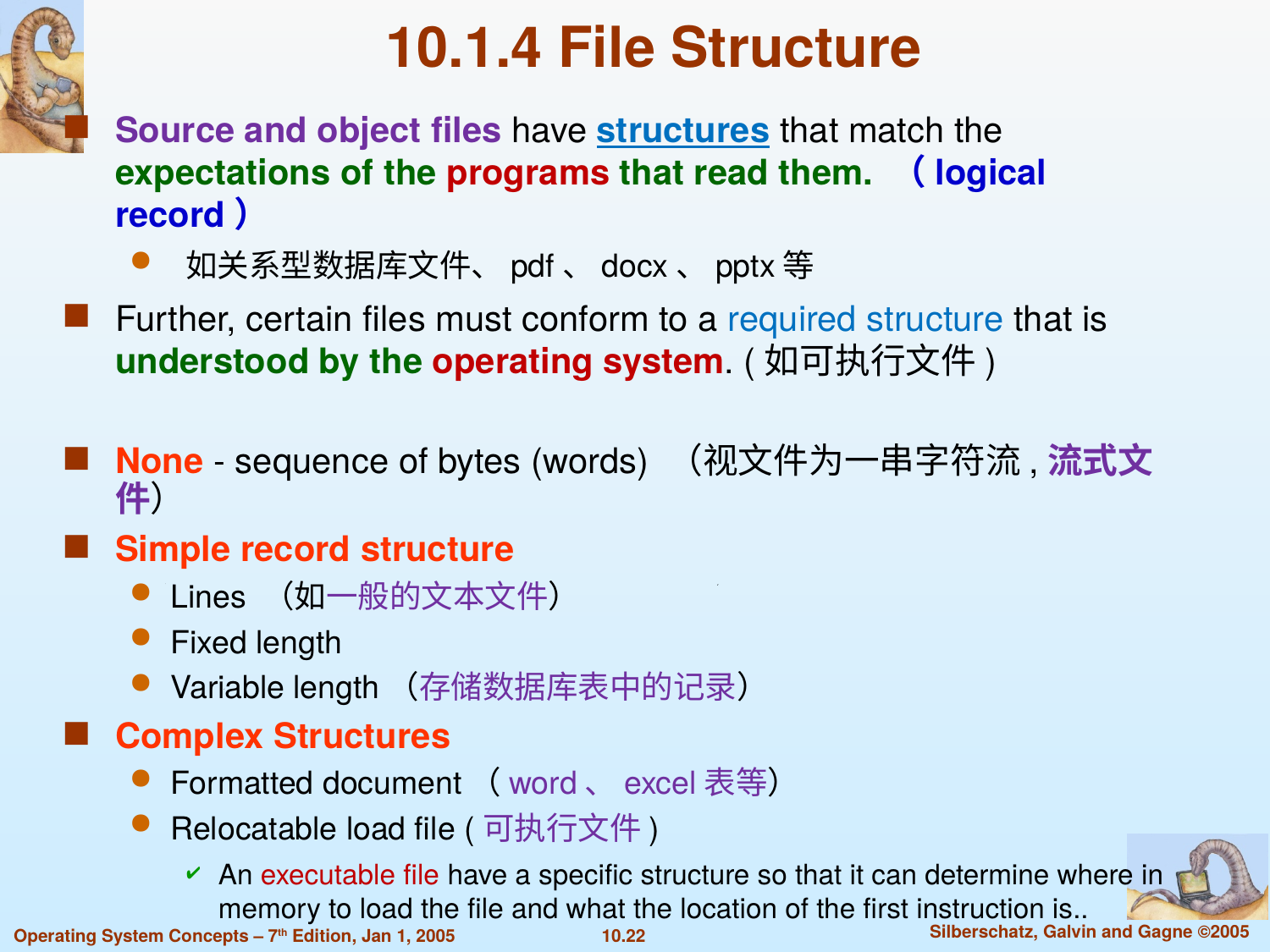

10.1.4 File Structure
Source and object files have structures that match the expectations of the programs that read them. （logical record）
 如关系型数据库文件、pdf、docx、pptx等
Further, certain files must conform to a required structure that is understood by the operating system. (如可执行文件)

None - sequence of bytes (words) （视文件为一串字符流,流式文件）
Simple record structure
Lines （如一般的文本文件）
Fixed length
Variable length（存储数据库表中的记录）
Complex Structures
Formatted document（word、excel表等）
Relocatable load file (可执行文件)
An executable file have a specific structure so that it can determine where in memory to load the file and what the location of the first instruction is..